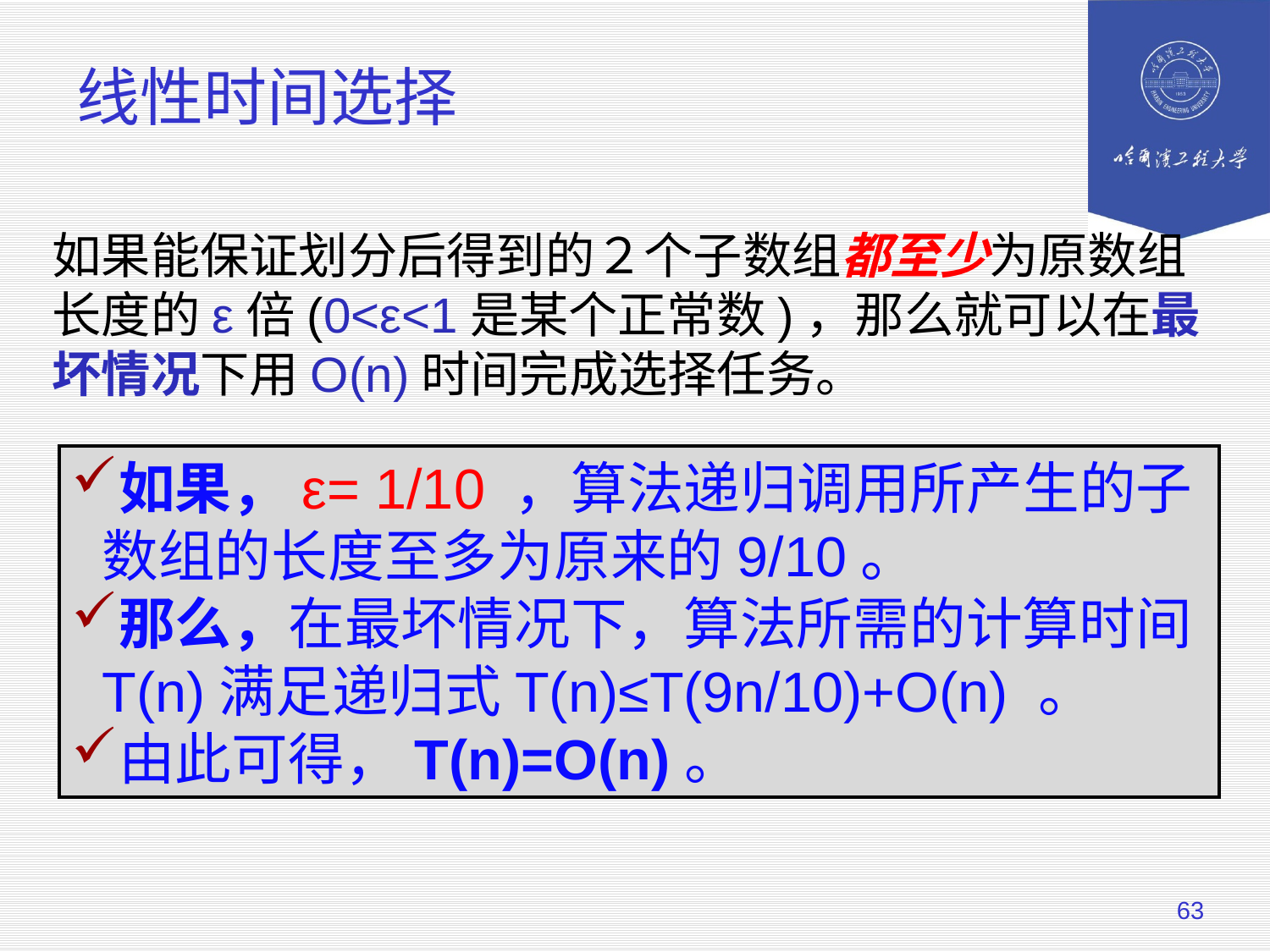

# 线性时间选择
如果能保证划分后得到的２个子数组都至少为原数组长度的ε倍(0<ε<1是某个正常数)，那么就可以在最坏情况下用O(n)时间完成选择任务。
如果，ε= 1/10 ，算法递归调用所产生的子数组的长度至多为原来的9/10。
那么，在最坏情况下，算法所需的计算时间T(n)满足递归式T(n)≤T(9n/10)+O(n) 。
由此可得，T(n)=O(n)。
63